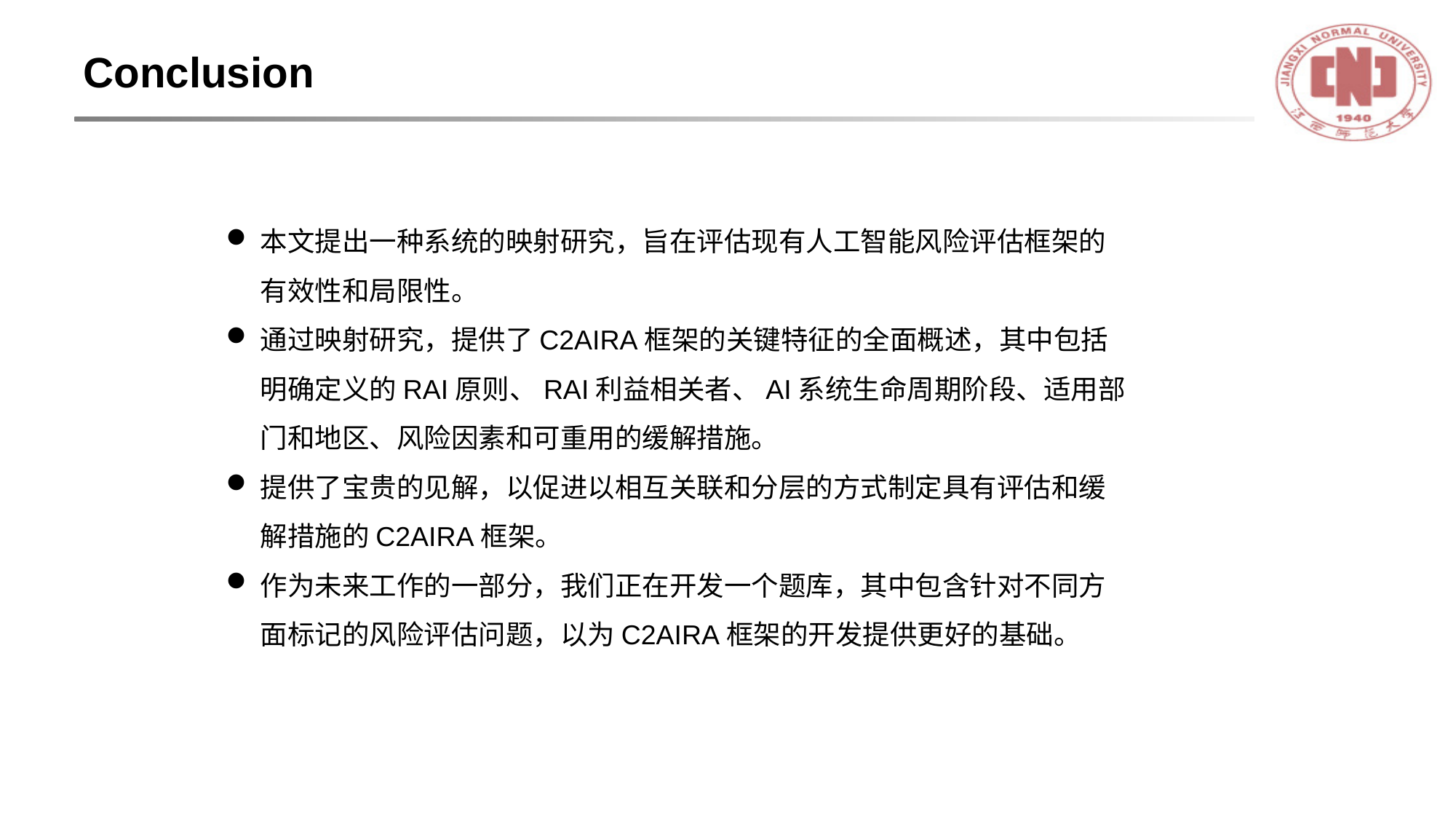

# Conclusion
本文提出一种系统的映射研究，旨在评估现有人工智能风险评估框架的有效性和局限性。
通过映射研究，提供了C2AIRA框架的关键特征的全面概述，其中包括明确定义的RAI原则、RAI利益相关者、AI系统生命周期阶段、适用部门和地区、风险因素和可重用的缓解措施。
提供了宝贵的见解，以促进以相互关联和分层的方式制定具有评估和缓解措施的C2AIRA框架。
作为未来工作的一部分，我们正在开发一个题库，其中包含针对不同方面标记的风险评估问题，以为C2AIRA框架的开发提供更好的基础。